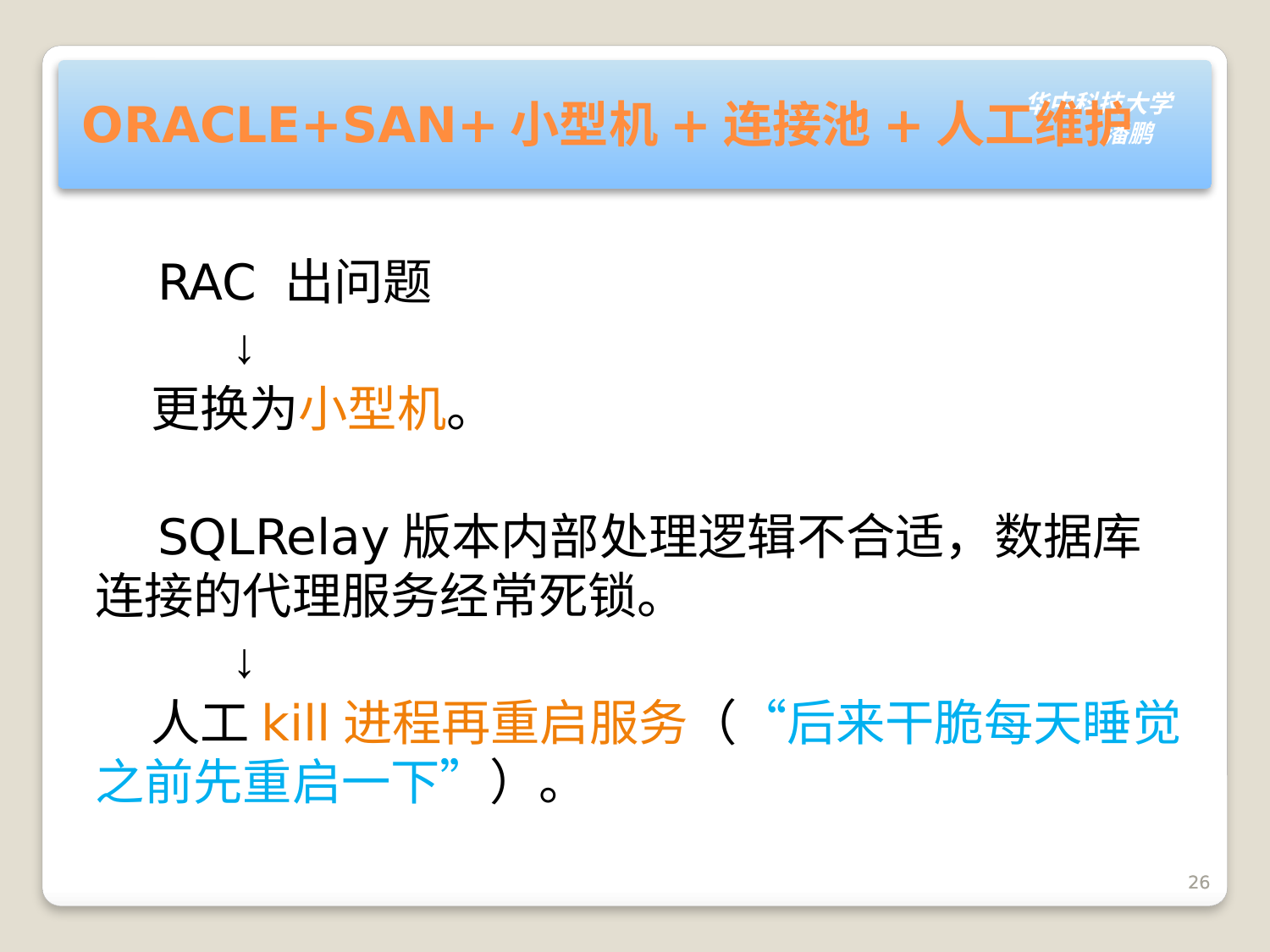

# ORACLE+SAN+小型机+连接池+人工维护
    RAC 出问题
          ↓
    更换为小型机。

    SQLRelay版本内部处理逻辑不合适，数据库连接的代理服务经常死锁。
          ↓
    人工kill进程再重启服务（“后来干脆每天睡觉之前先重启一下”）。
26
26